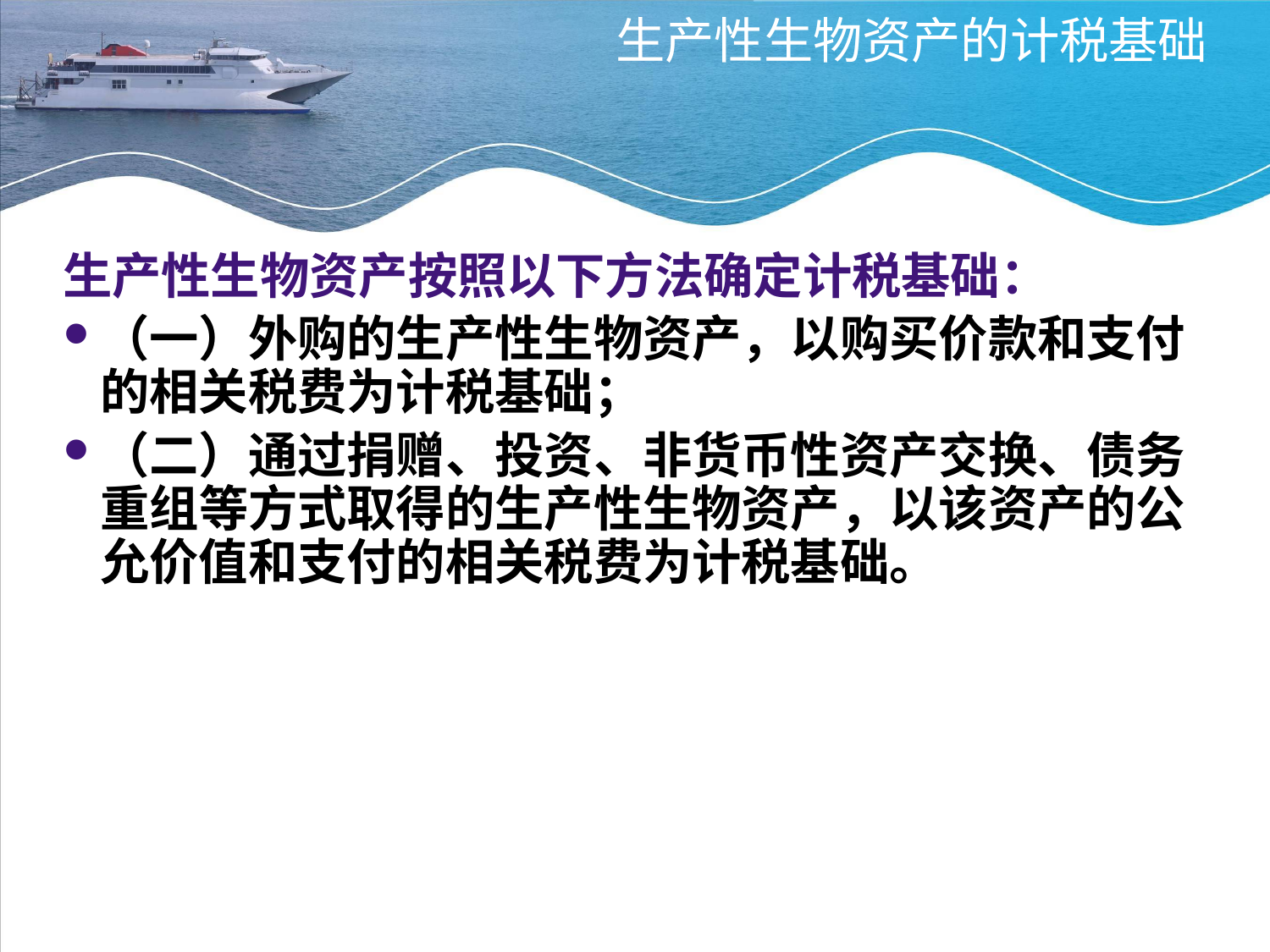

# 生产性生物资产的计税基础
生产性生物资产按照以下方法确定计税基础：
（一）外购的生产性生物资产，以购买价款和支付的相关税费为计税基础；
（二）通过捐赠、投资、非货币性资产交换、债务重组等方式取得的生产性生物资产，以该资产的公允价值和支付的相关税费为计税基础。